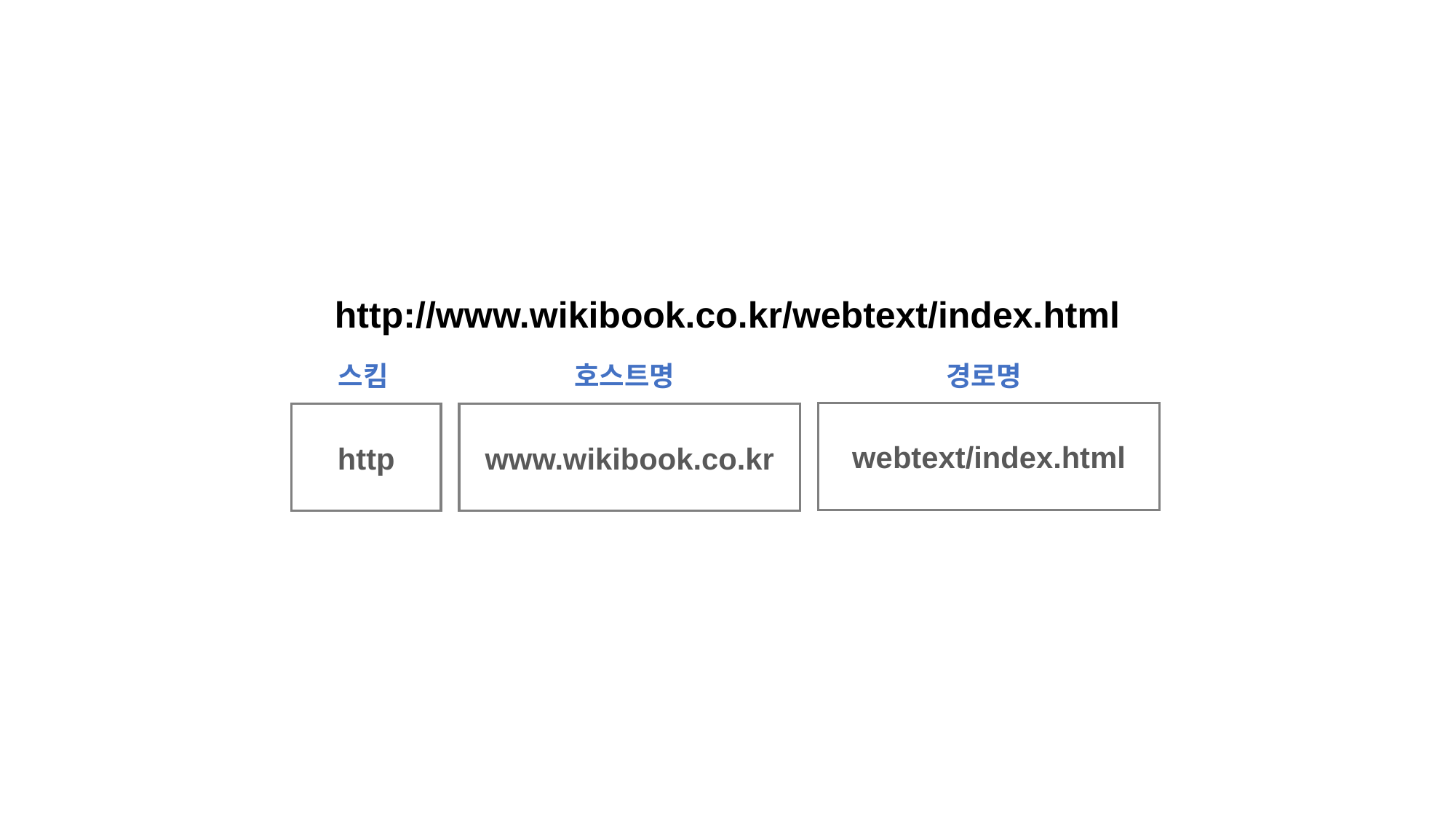

http://www.wikibook.co.kr/webtext/index.html
스킴
호스트명
경로명
webtext/index.html
http
www.wikibook.co.kr